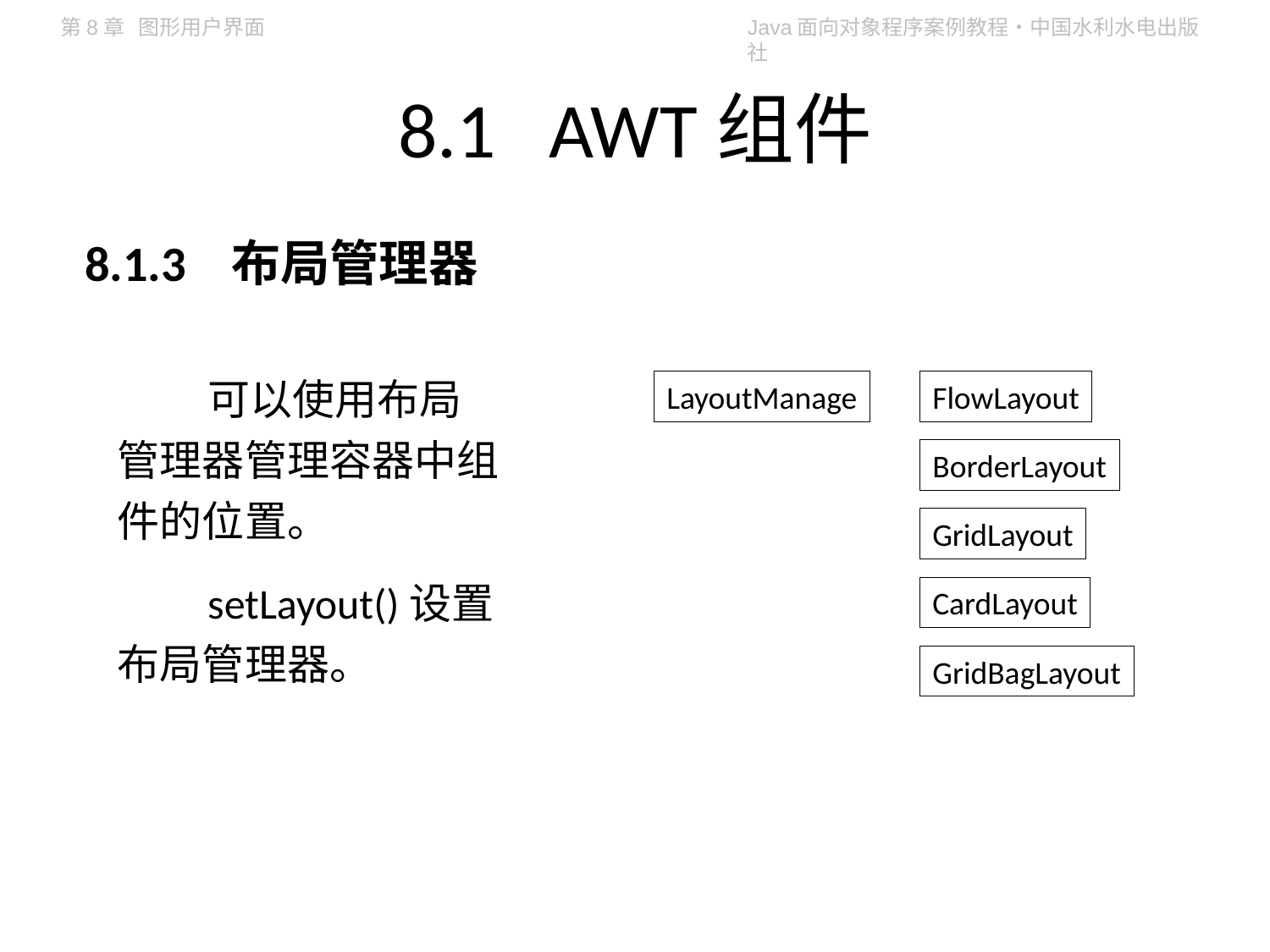

# 8.1   AWT组件
8.1.3   布局管理器
可以使用布局管理器管理容器中组件的位置。
setLayout()设置布局管理器。
LayoutManage
FlowLayout
BorderLayout
GridLayout
CardLayout
GridBagLayout